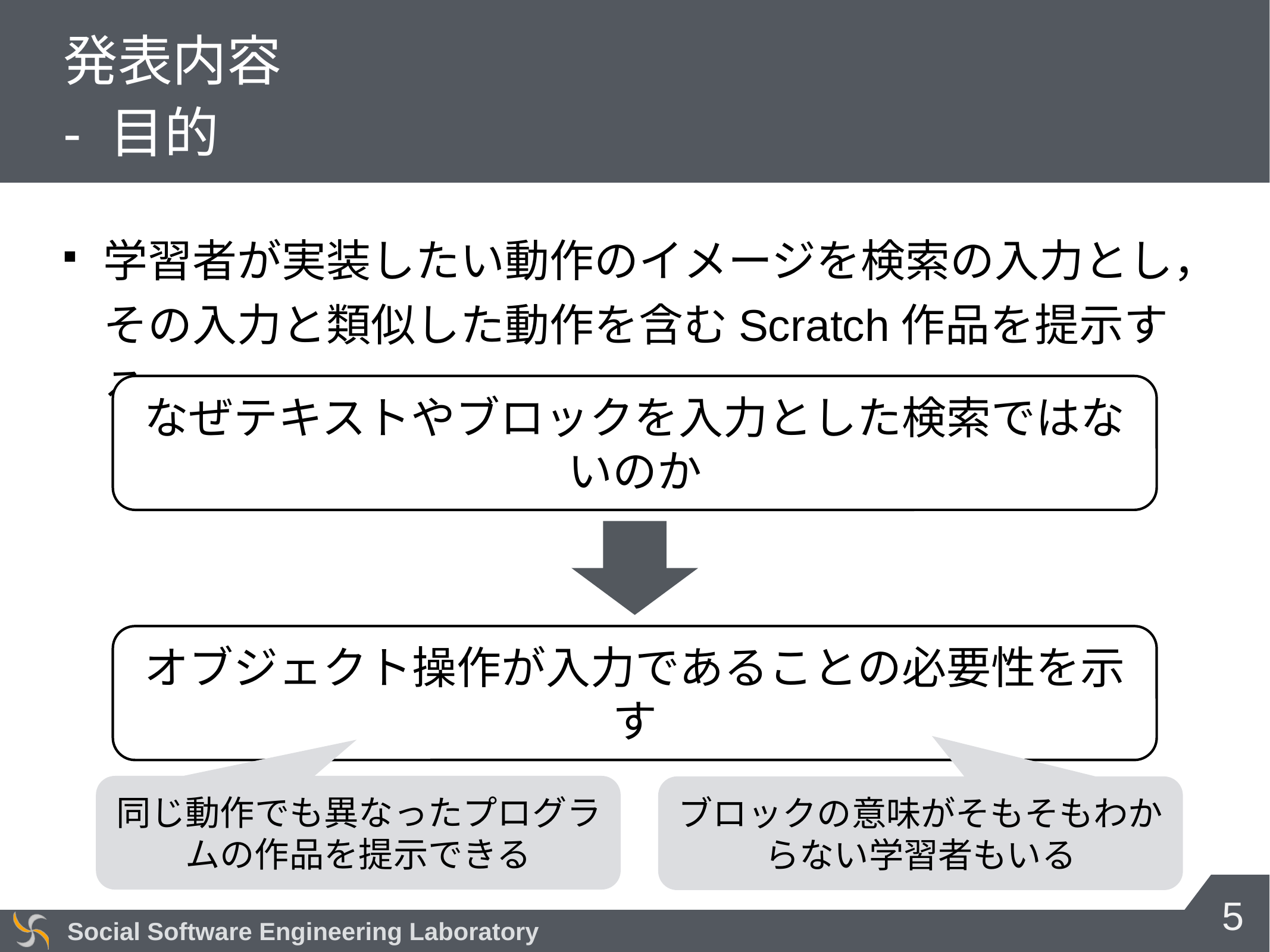

# 発表内容 - 目的
学習者が実装したい動作のイメージを検索の入力とし，その入力と類似した動作を含むScratch作品を提示する．

なぜテキストやブロックを入力とした検索ではないのか

オブジェクト操作が入力であることの必要性を示す
同じ動作でも異なったプログラムの作品を提示できる
ブロックの意味がそもそもわからない学習者もいる
5